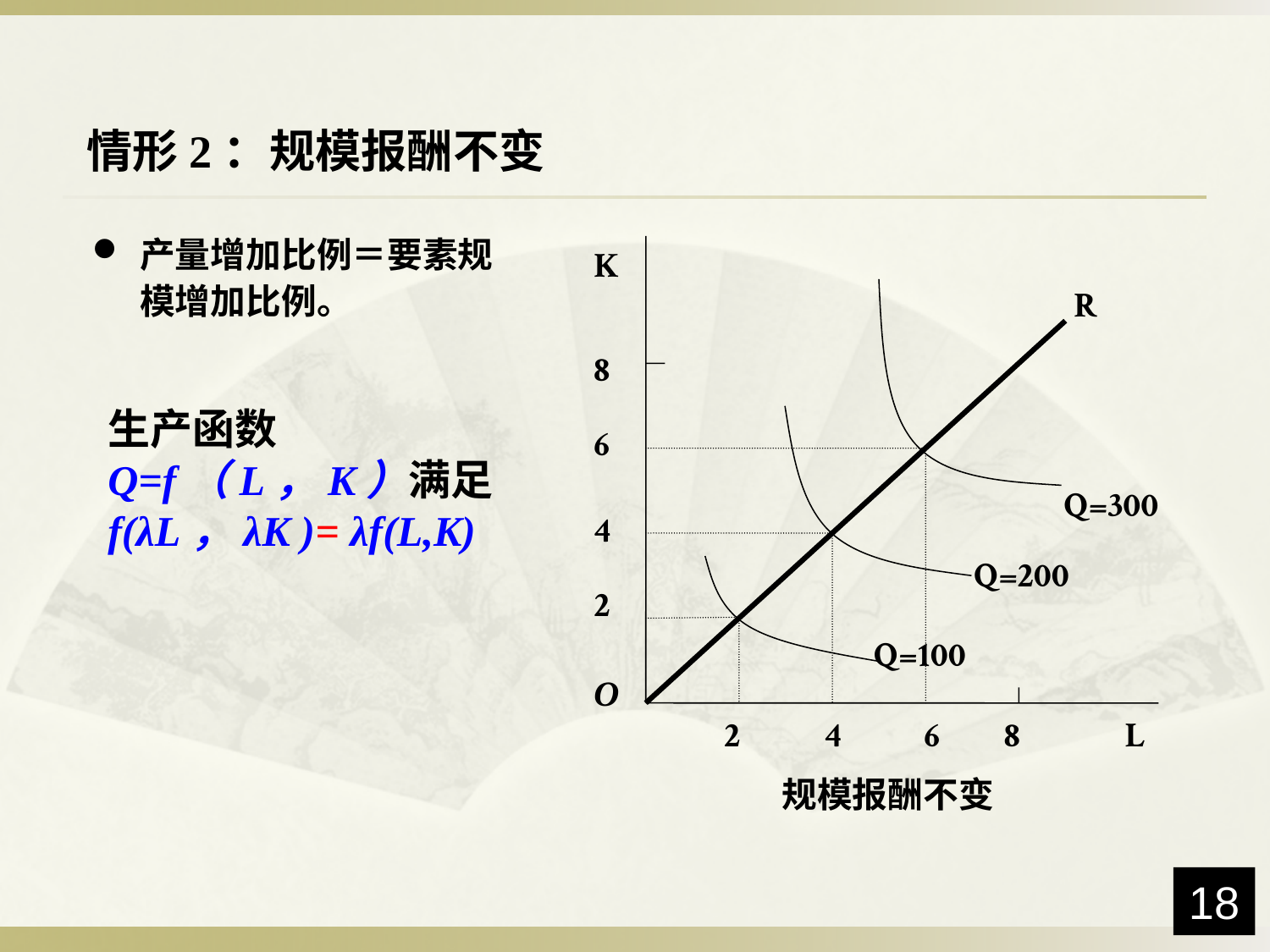

# 情形2：规模报酬不变
产量增加比例＝要素规模增加比例。
K

R

8

生产函数Q=f（L，K）满足f(λL，λK )= λf(L,K)

6

Q=300
4

Q=200

2

Q=100
O

2
4
6
8
L
规模报酬不变
18